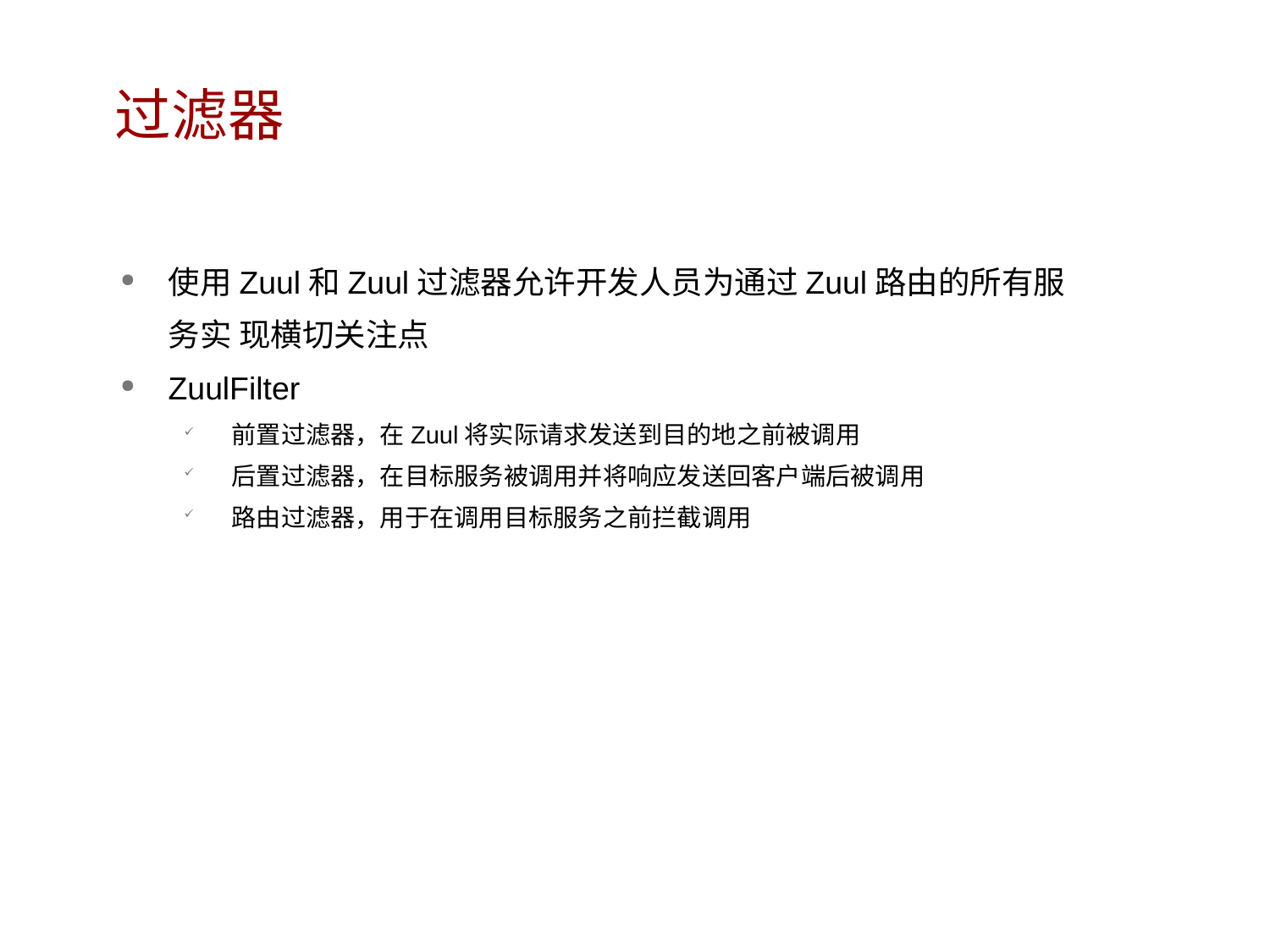

# 过滤器
使用Zuul和Zuul过滤器允许开发人员为通过Zuul路由的所有服务实 现横切关注点
ZuulFilter
前置过滤器，在Zuul将实际请求发送到目的地之前被调用
后置过滤器，在目标服务被调用并将响应发送回客户端后被调用
路由过滤器，用于在调用目标服务之前拦截调用